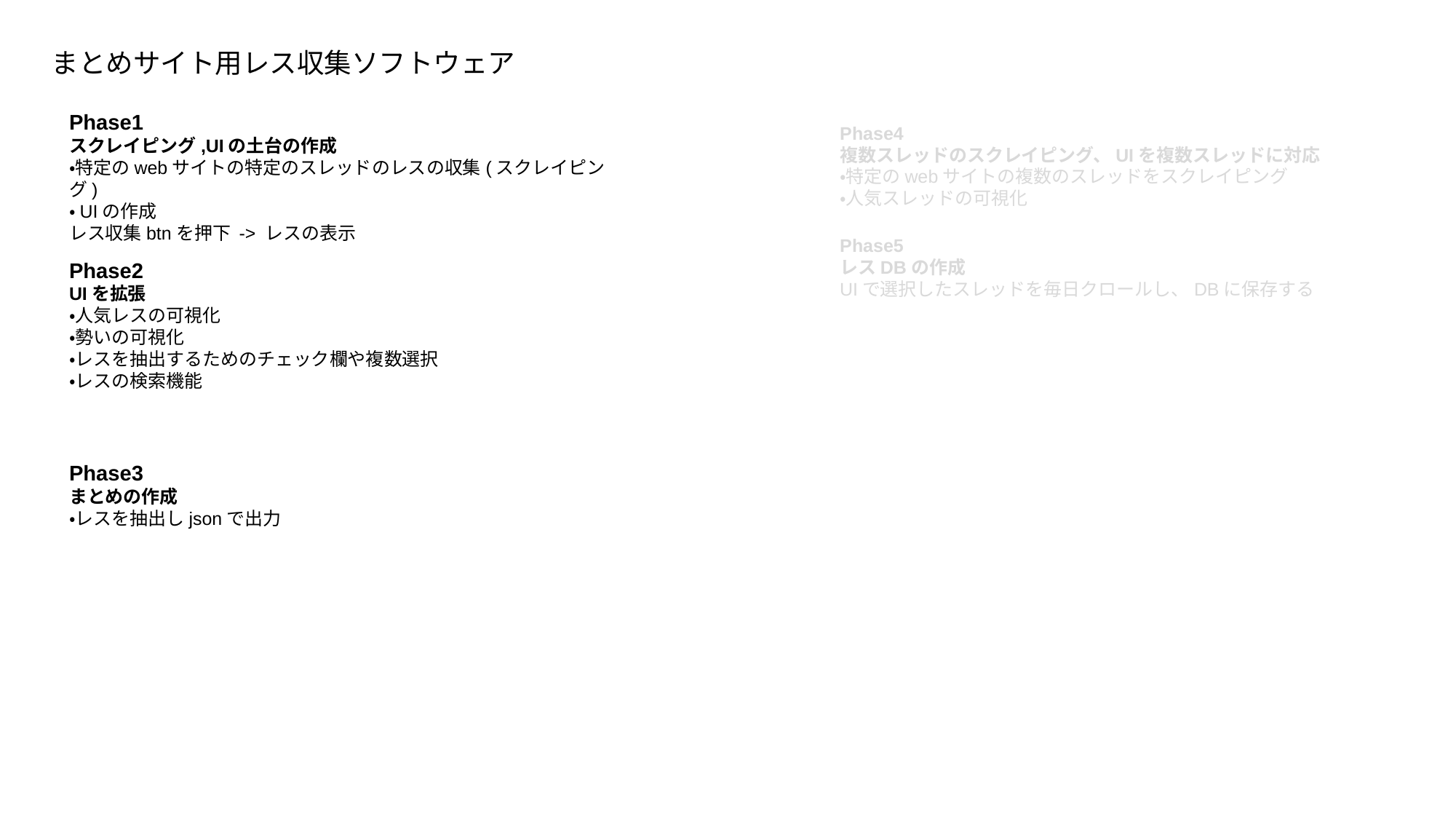

まとめサイト用レス収集ソフトウェア

Phase1
スクレイピング,UIの土台の作成
・特定のwebサイトの特定のスレッドのレスの収集(スクレイピング)
・UIの作成
レス収集btnを押下 -> レスの表示
Phase4
複数スレッドのスクレイピング、UIを複数スレッドに対応
・特定のwebサイトの複数のスレッドをスクレイピング
・人気スレッドの可視化
Phase5
レスDBの作成
UIで選択したスレッドを毎日クロールし、DBに保存する
Phase2
UIを拡張
・人気レスの可視化
・勢いの可視化
・レスを抽出するためのチェック欄や複数選択
・レスの検索機能
Phase3
まとめの作成
・レスを抽出しjsonで出力